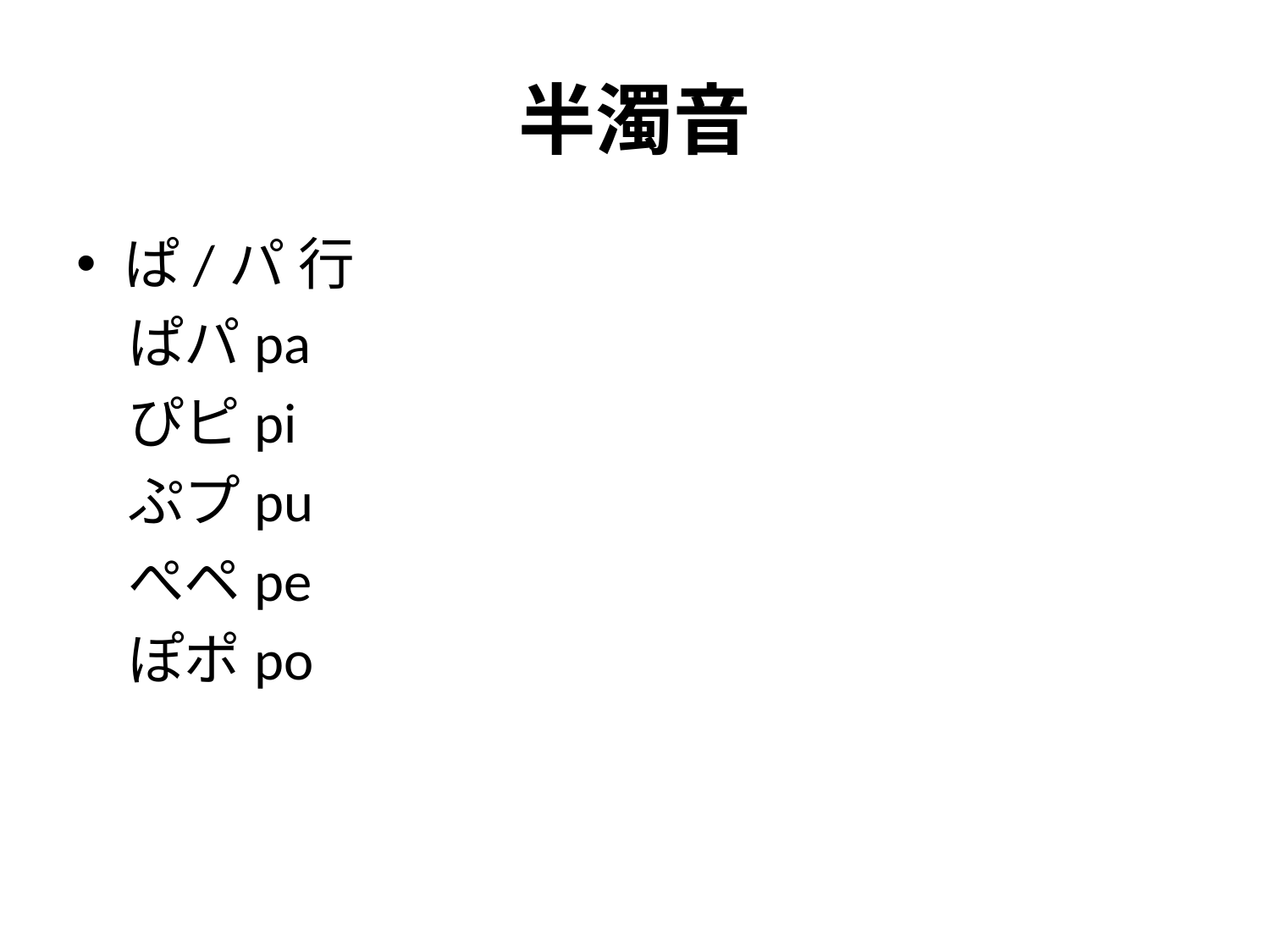

# 半濁音
ぱ/パ 行
   ぱパpa
   ぴピpi
   ぷプpu
   ぺペpe
   ぽポpo